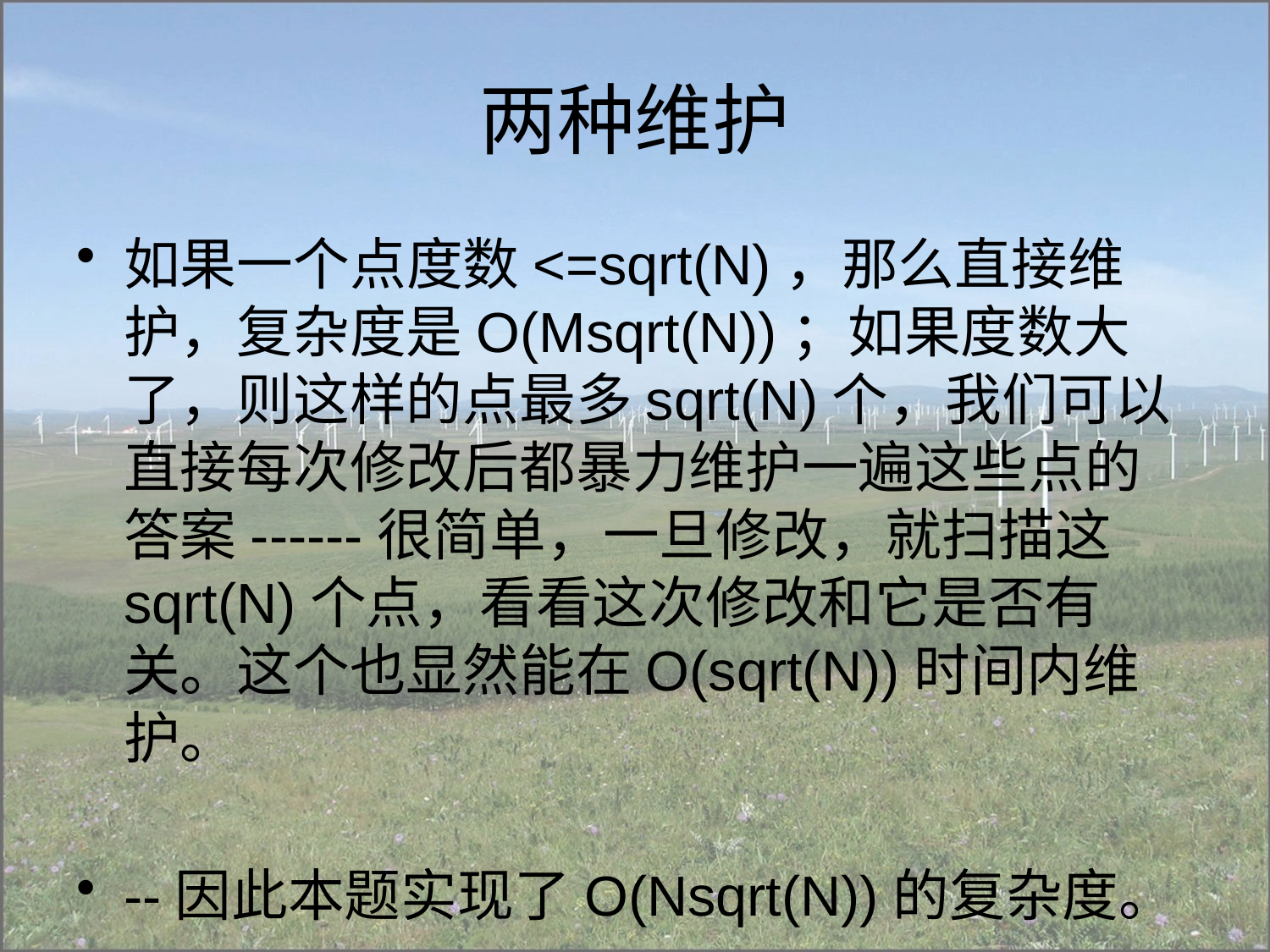

# 两种维护
如果一个点度数<=sqrt(N)，那么直接维护，复杂度是O(Msqrt(N))；如果度数大了，则这样的点最多sqrt(N)个，我们可以直接每次修改后都暴力维护一遍这些点的答案------很简单，一旦修改，就扫描这sqrt(N)个点，看看这次修改和它是否有关。这个也显然能在O(sqrt(N))时间内维护。

--因此本题实现了O(Nsqrt(N))的复杂度。